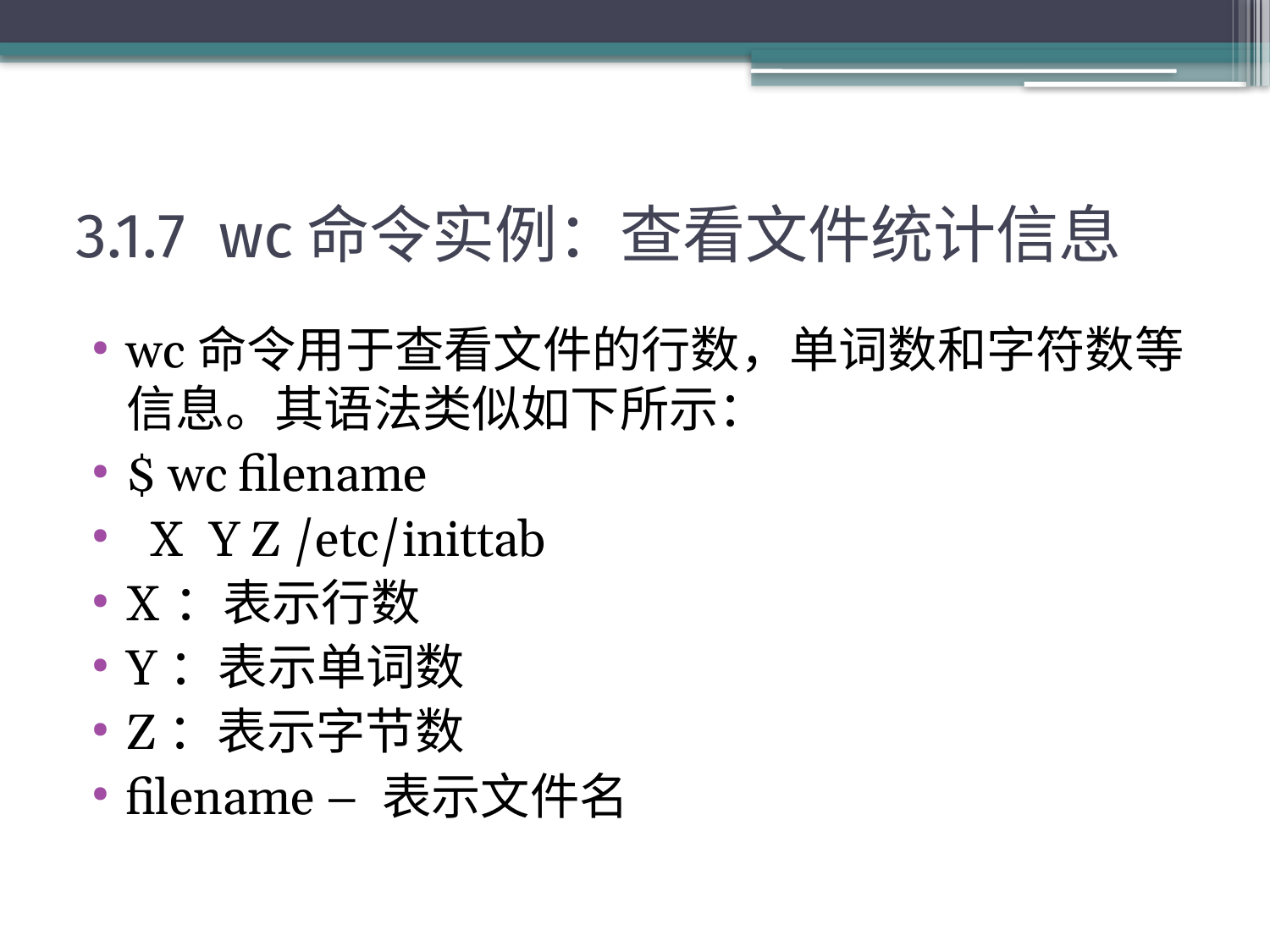

# 3.1.7  wc命令实例：查看文件统计信息
wc命令用于查看文件的行数，单词数和字符数等信息。其语法类似如下所示：
$ wc filename
  X  Y Z /etc/inittab
X：表示行数
Y：表示单词数
Z：表示字节数
filename – 表示文件名